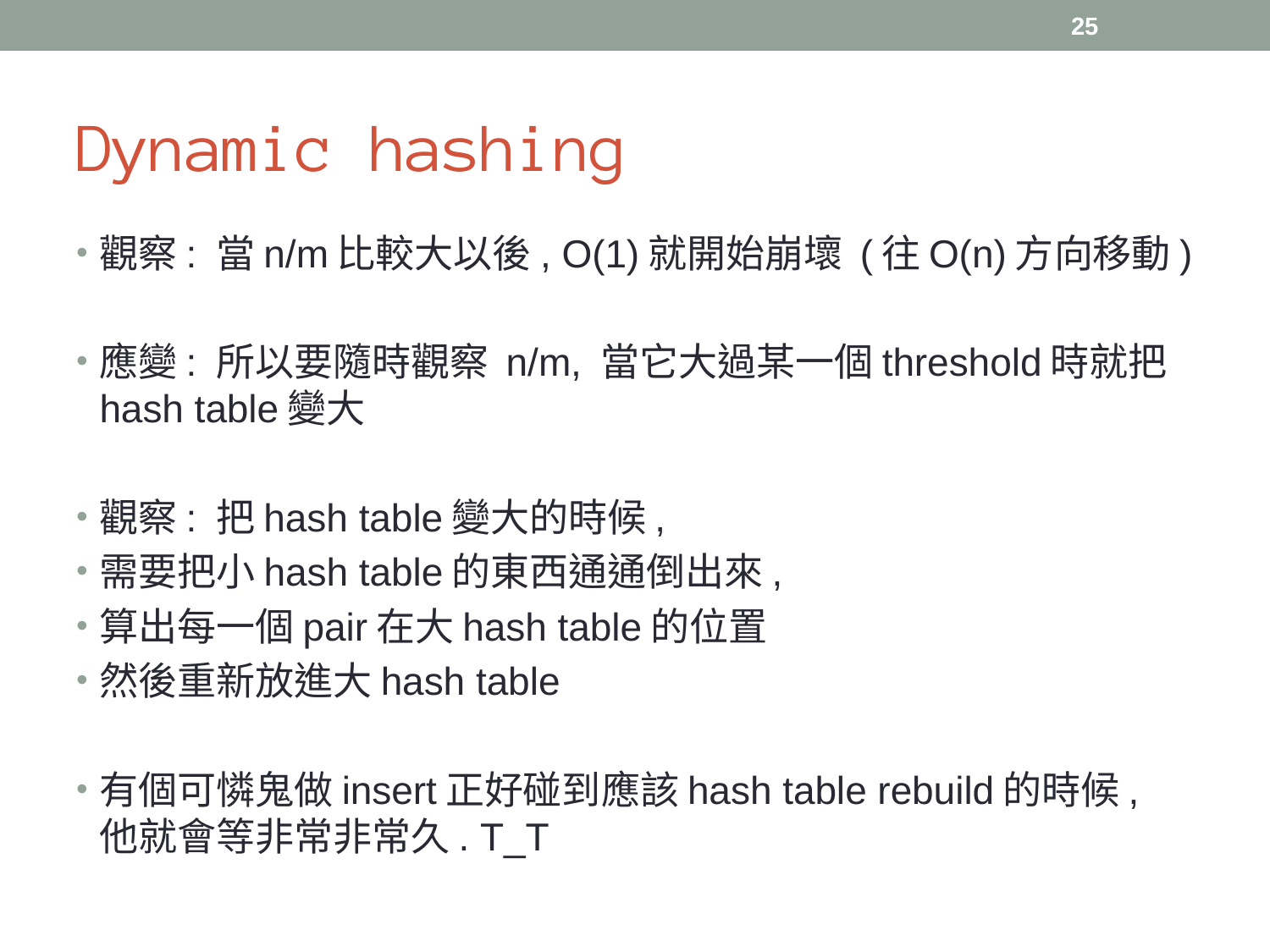

25
# Dynamic hashing
觀察: 當n/m比較大以後, O(1)就開始崩壞 (往O(n)方向移動)

應變: 所以要隨時觀察 n/m, 當它大過某一個threshold時就把hash table變大

觀察: 把hash table變大的時候,
需要把小hash table的東西通通倒出來,
算出每一個pair在大hash table的位置
然後重新放進大hash table

有個可憐鬼做insert正好碰到應該hash table rebuild的時候, 他就會等非常非常久. T_T